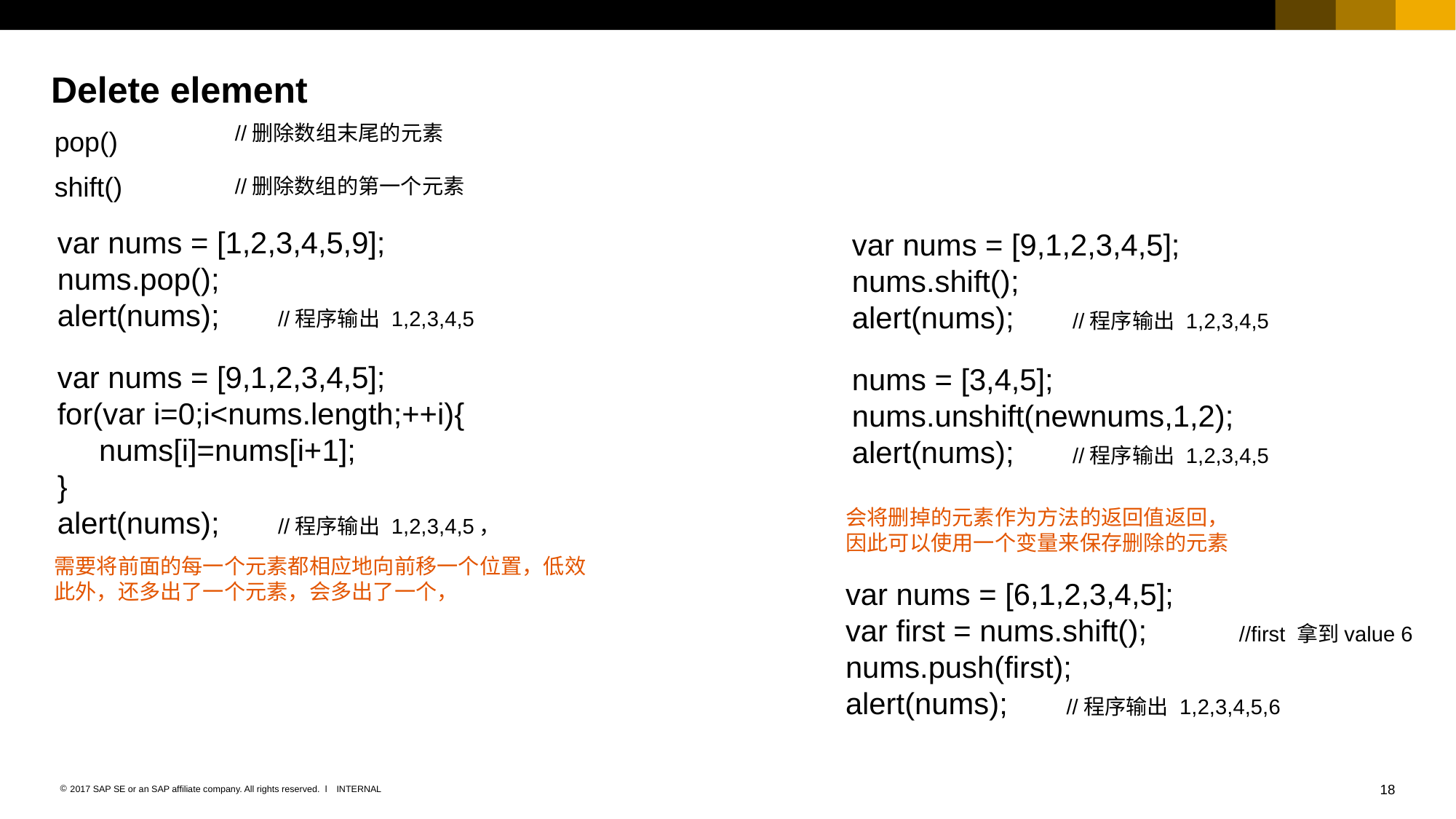

# Delete element
//删除数组末尾的元素
pop()

//删除数组的第一个元素
shift()
var nums = [1,2,3,4,5,9];
nums.pop();
alert(nums);       //程序输出 1,2,3,4,5

var nums = [9,1,2,3,4,5];
for(var i=0;i<nums.length;++i){
     nums[i]=nums[i+1];
}
alert(nums);       //程序输出 1,2,3,4,5，

var nums = [9,1,2,3,4,5];
nums.shift();
alert(nums);       //程序输出 1,2,3,4,5

nums = [3,4,5];
nums.unshift(newnums,1,2);
alert(nums);       //程序输出 1,2,3,4,5
会将删掉的元素作为方法的返回值返回，因此可以使用一个变量来保存删除的元素
需要将前面的每一个元素都相应地向前移一个位置，低效
此外，还多出了一个元素，会多出了一个，
var nums = [6,1,2,3,4,5];
var first = nums.shift();           //first 拿到value 6
nums.push(first);
alert(nums);       //程序输出 1,2,3,4,5,6
18